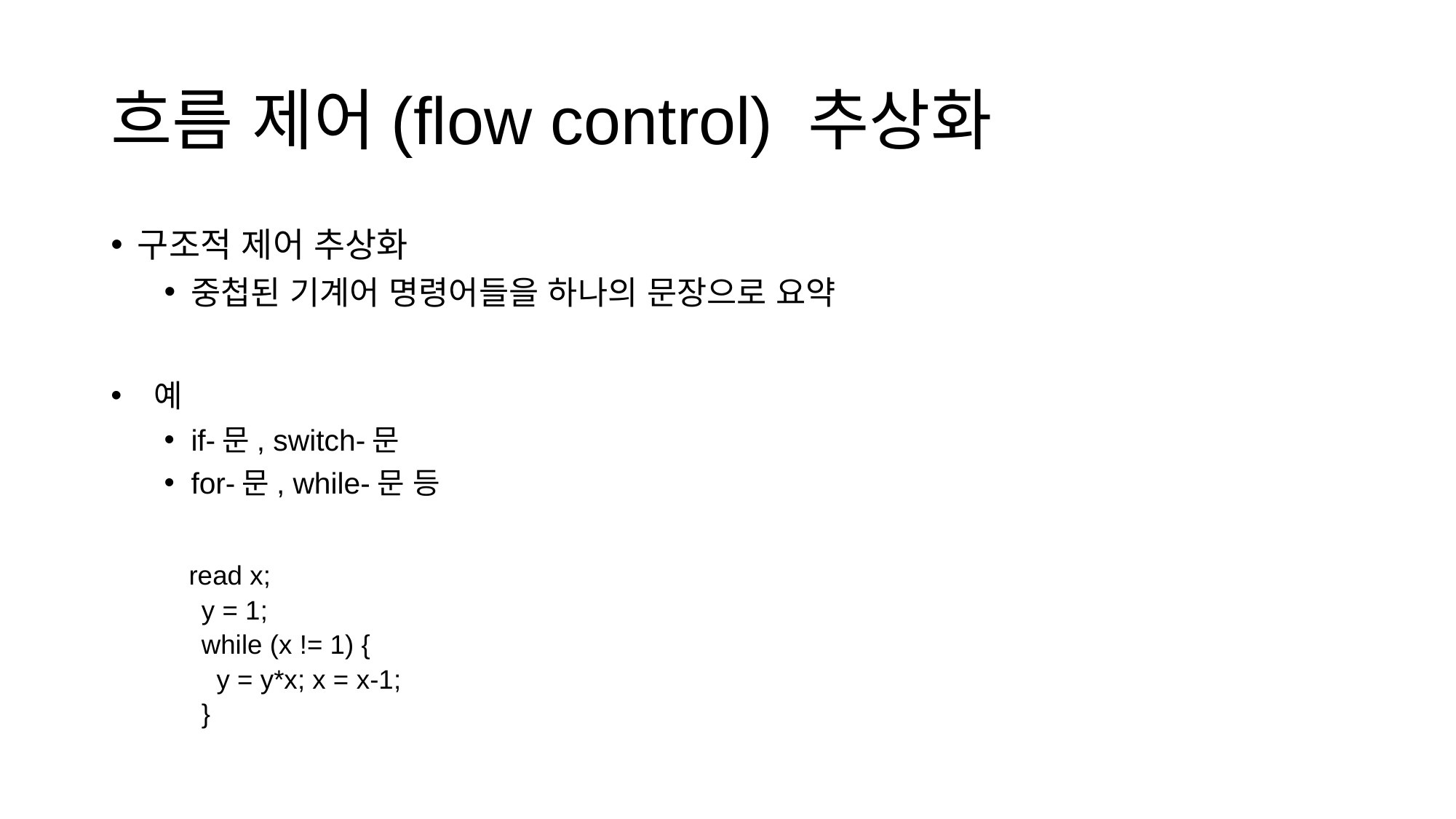

# 흐름 제어(flow control) 추상화
구조적 제어 추상화
중첩된 기계어 명령어들을 하나의 문장으로 요약

 예
if-문, switch-문
for-문, while-문 등

   read x;
     y = 1;
     while (x != 1) {
       y = y*x; x = x-1;
     }